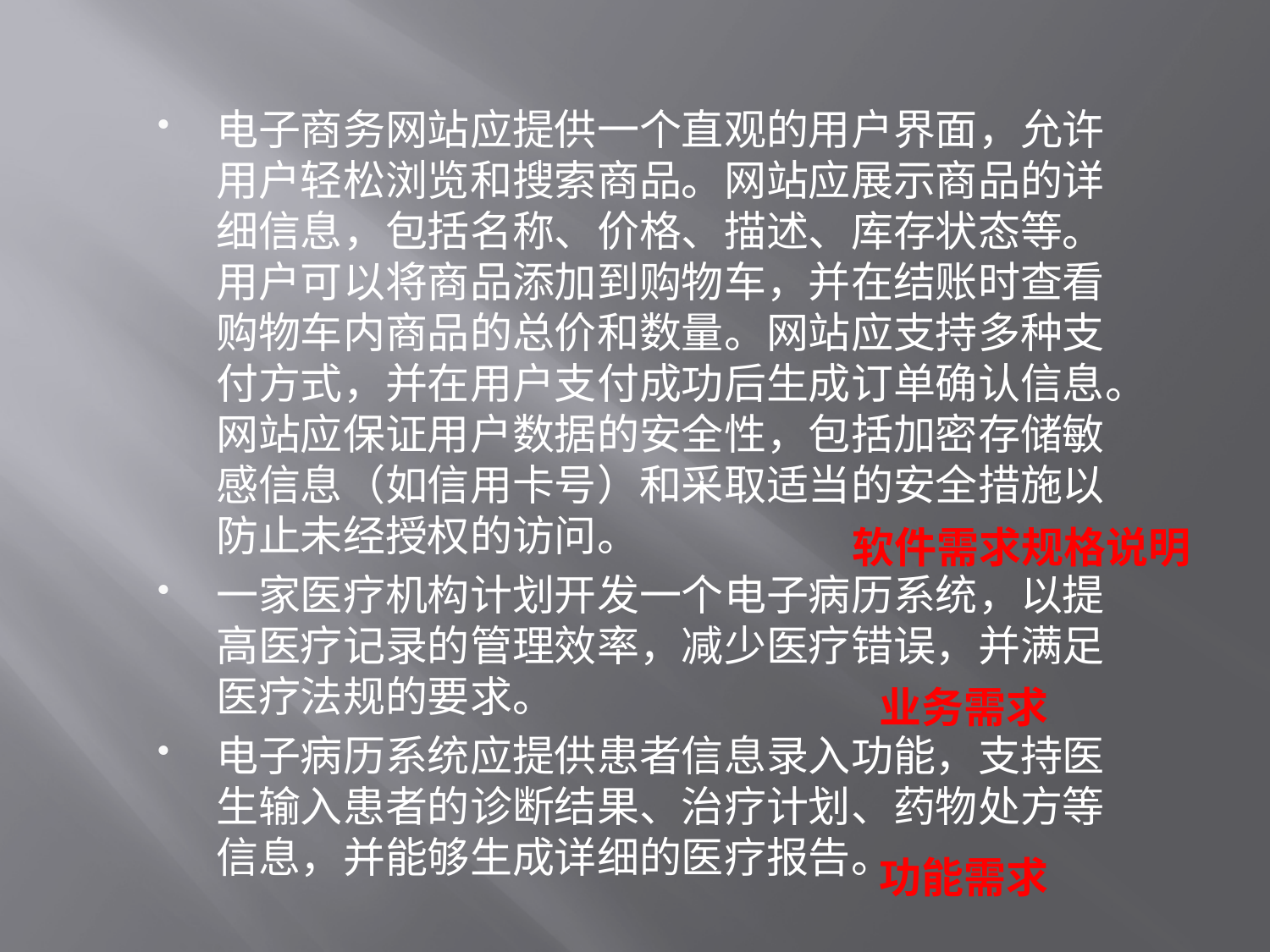

电子商务网站应提供一个直观的用户界面，允许用户轻松浏览和搜索商品。网站应展示商品的详细信息，包括名称、价格、描述、库存状态等。用户可以将商品添加到购物车，并在结账时查看购物车内商品的总价和数量。网站应支持多种支付方式，并在用户支付成功后生成订单确认信息。网站应保证用户数据的安全性，包括加密存储敏感信息（如信用卡号）和采取适当的安全措施以防止未经授权的访问。
一家医疗机构计划开发一个电子病历系统，以提高医疗记录的管理效率，减少医疗错误，并满足医疗法规的要求。
电子病历系统应提供患者信息录入功能，支持医生输入患者的诊断结果、治疗计划、药物处方等信息，并能够生成详细的医疗报告。

软件需求规格说明
业务需求
功能需求